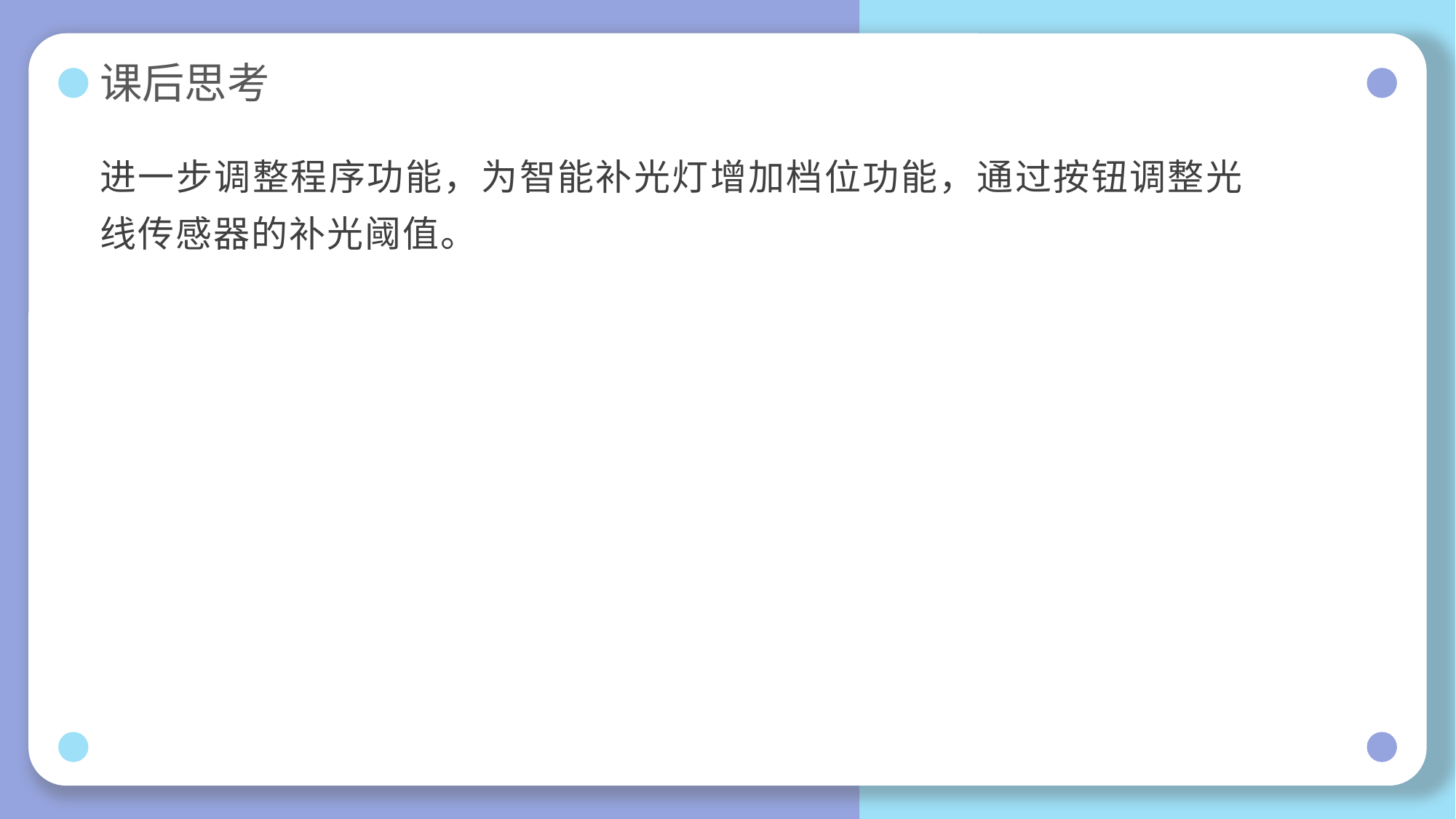

# 课后思考
进一步调整程序功能，为智能补光灯增加档位功能，通过按钮调整光线传感器的补光阈值。